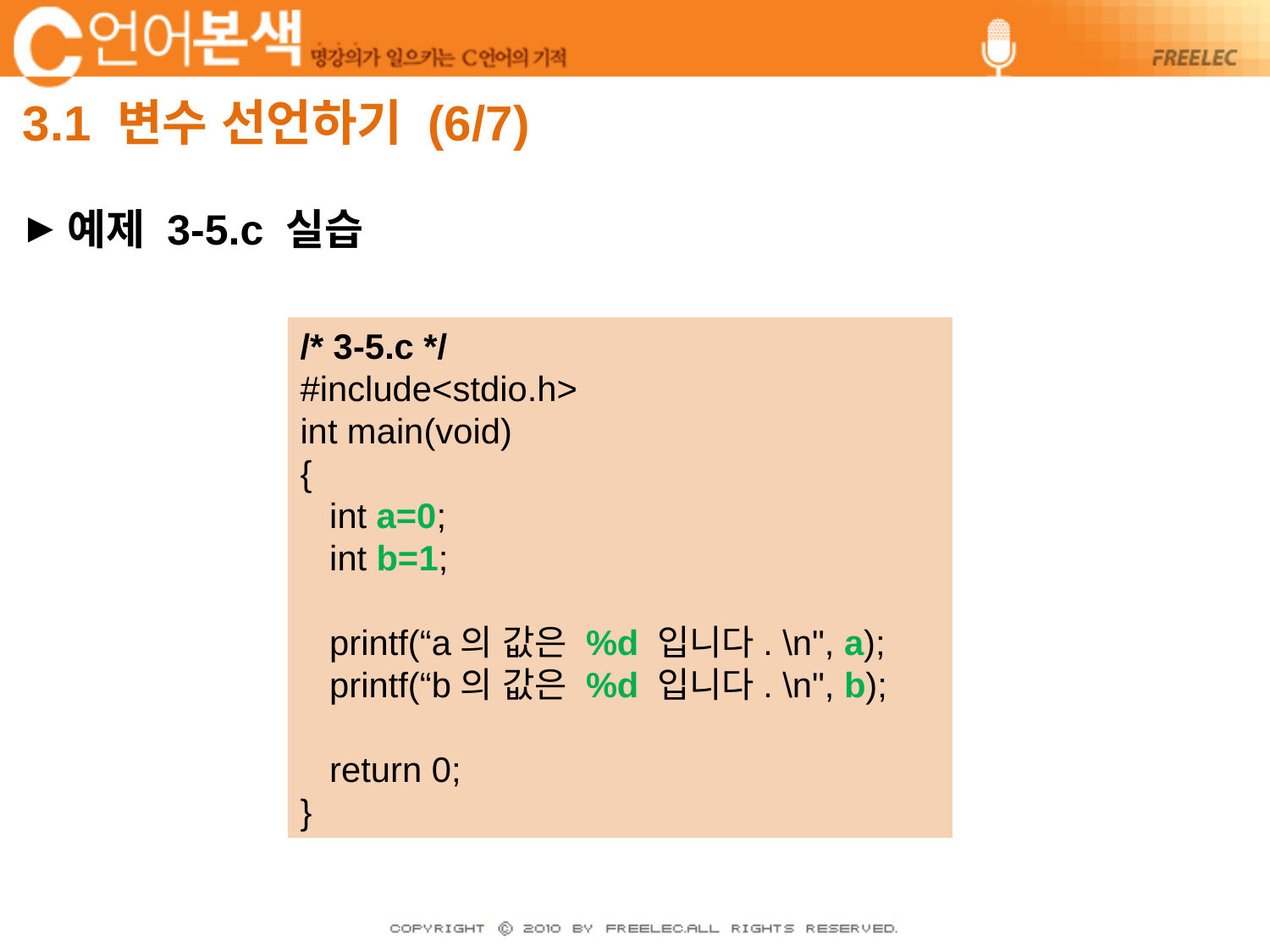

# 3.1 변수 선언하기 (6/7)
예제 3-5.c 실습
/* 3-5.c */
#include<stdio.h>
int main(void)
{
   int a=0;
   int b=1;

   printf(“a의 값은 %d 입니다. \n", a);
   printf(“b의 값은 %d 입니다. \n", b);

   return 0;
}